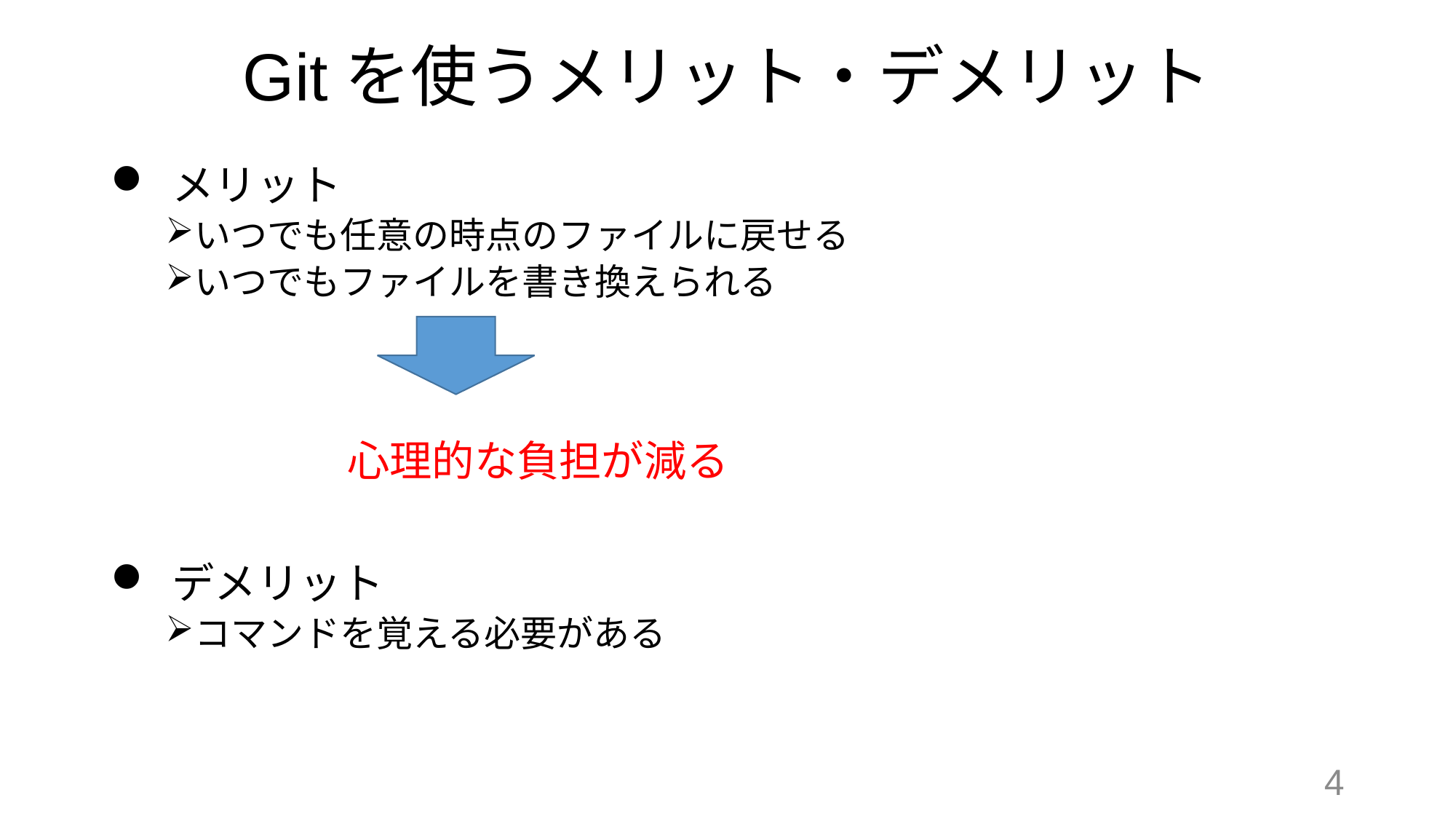

# Gitを使うメリット・デメリット
メリット
いつでも任意の時点のファイルに戻せる
いつでもファイルを書き換えられる

	　　　心理的な負担が減る

デメリット
コマンドを覚える必要がある

4